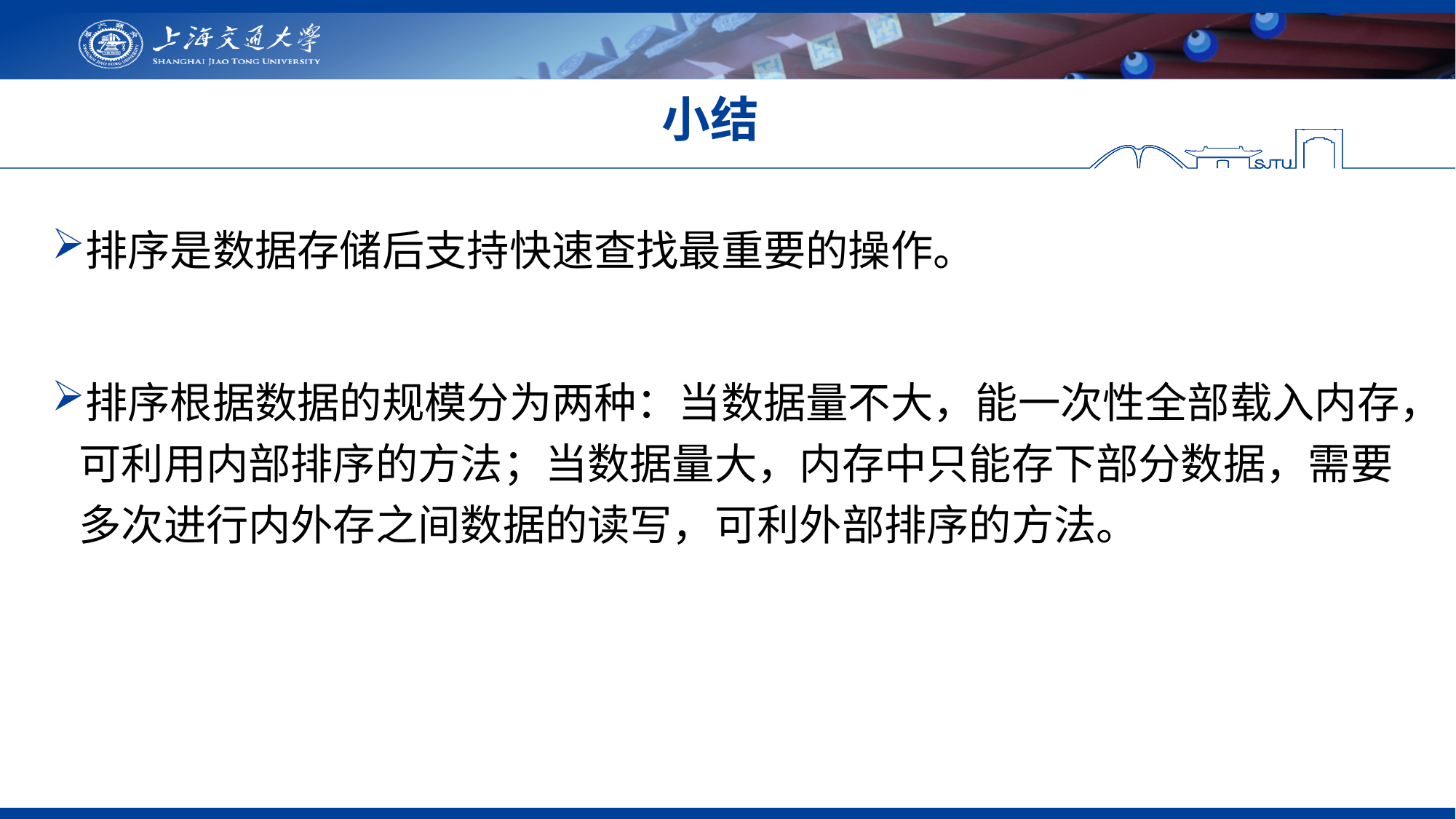

# 小结
排序是数据存储后支持快速查找最重要的操作。

排序根据数据的规模分为两种：当数据量不大，能一次性全部载入内存，可利用内部排序的方法；当数据量大，内存中只能存下部分数据，需要多次进行内外存之间数据的读写，可利外部排序的方法。